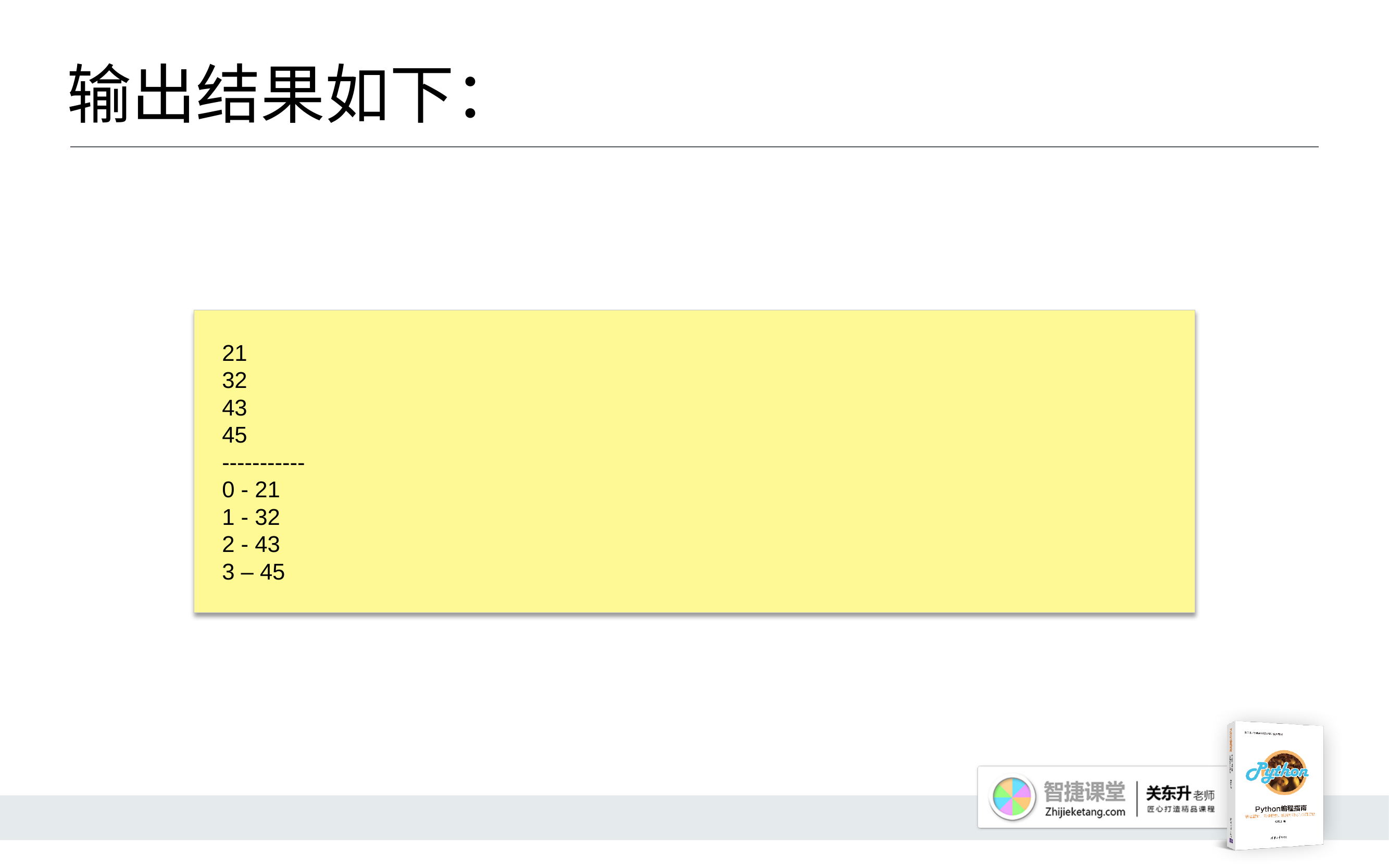

# 输出结果如下：
21
32
43
45
-----------
0 - 21
1 - 32
2 - 43
3 – 45